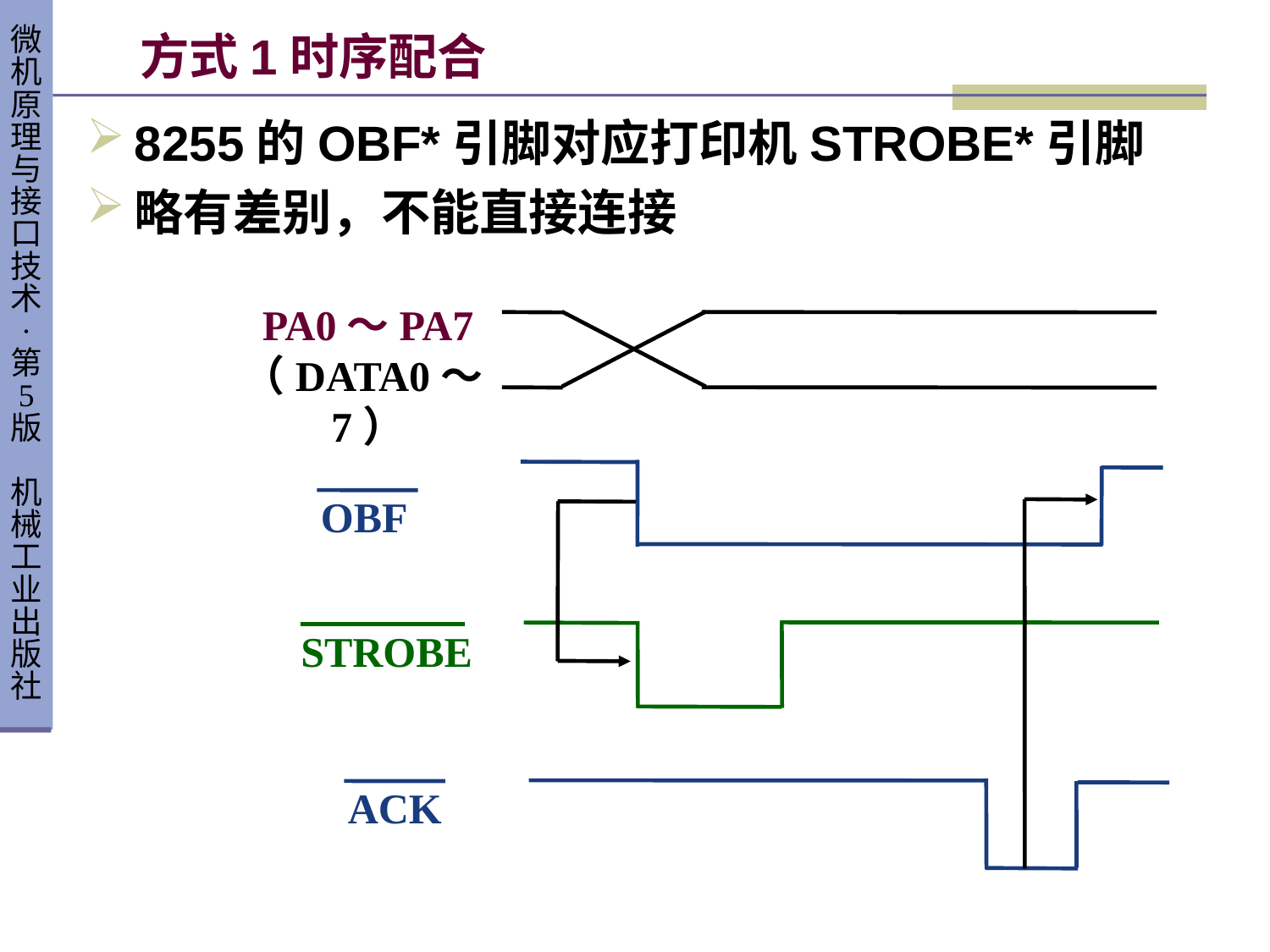

# 方式1时序配合
8255的OBF*引脚对应打印机STROBE*引脚
略有差别，不能直接连接
PA0～PA7
（DATA0～7）

OBF

STROBE

ACK